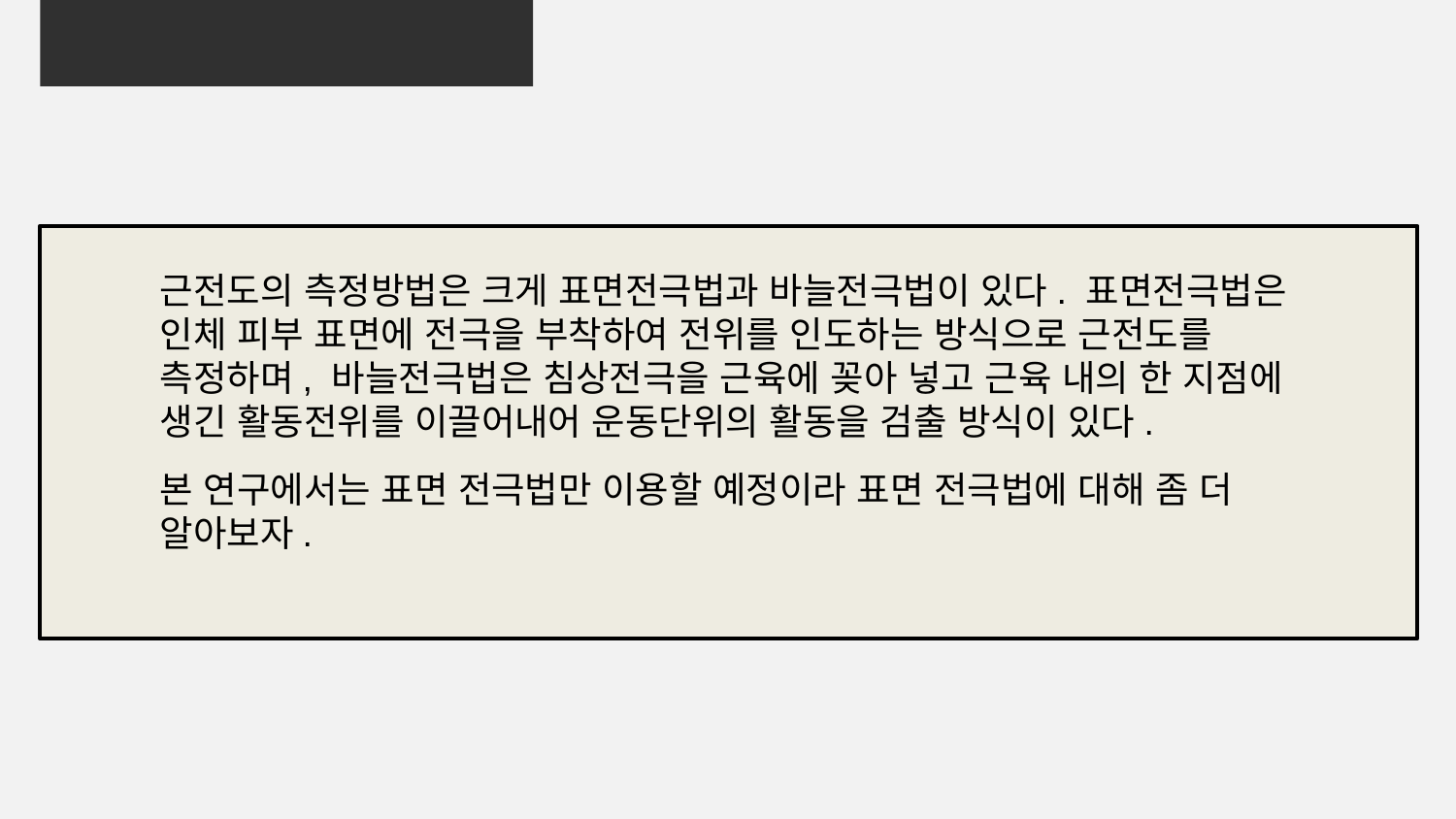

01
근전도의 측정방법

근전도의 측정방법은 크게 표면전극법과 바늘전극법이 있다. 표면전극법은 인체 피부 표면에 전극을 부착하여 전위를 인도하는 방식으로 근전도를 측정하며, 바늘전극법은 침상전극을 근육에 꽂아 넣고 근육 내의 한 지점에 생긴 활동전위를 이끌어내어 운동단위의 활동을 검출 방식이 있다.
본 연구에서는 표면 전극법만 이용할 예정이라 표면 전극법에 대해 좀 더 알아보자.